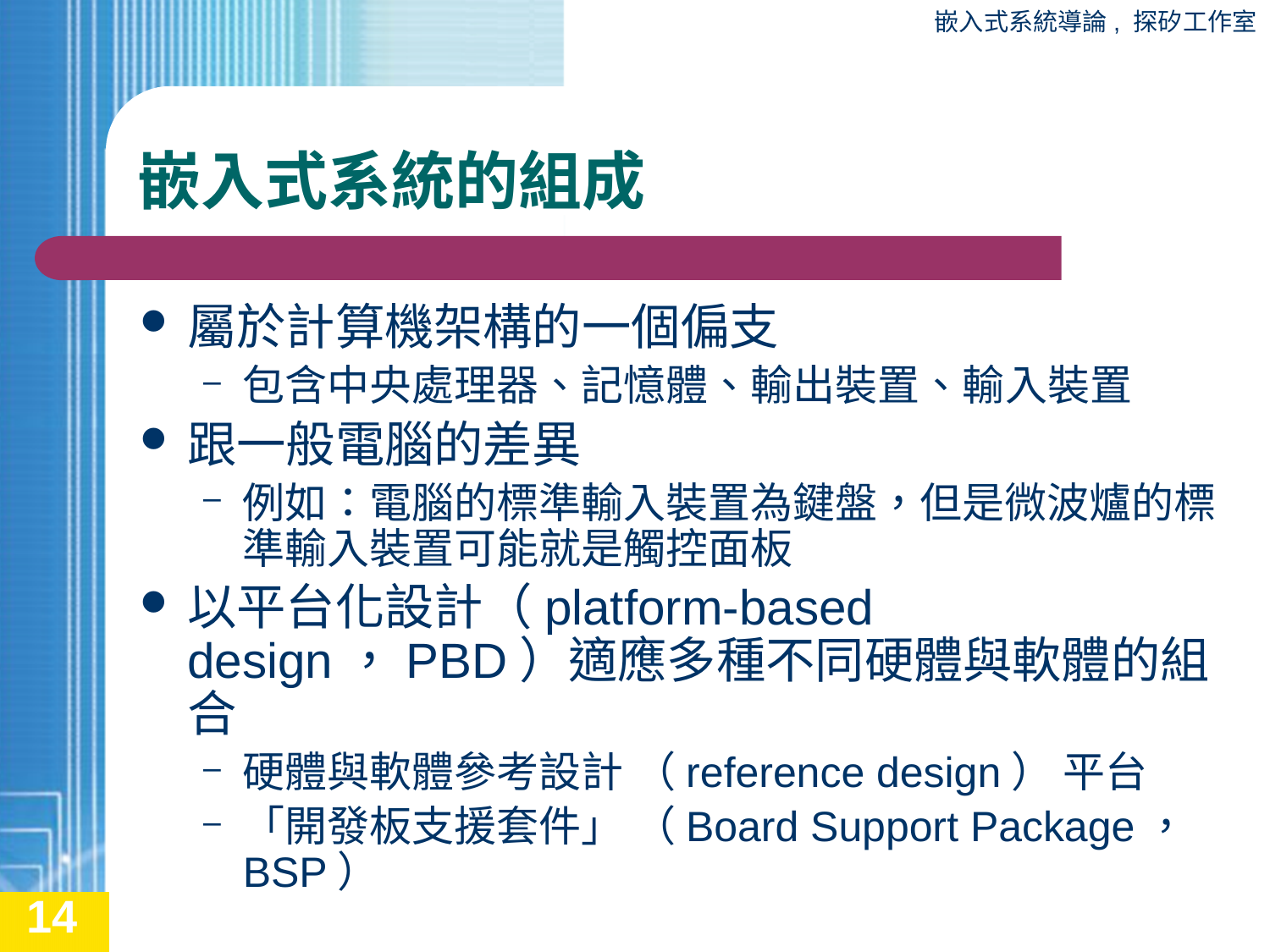

嵌入式系統導論, 探矽工作室
# 嵌入式系統的組成
屬於計算機架構的一個偏支
包含中央處理器、記憶體、輸出裝置、輸入裝置
跟一般電腦的差異
例如：電腦的標準輸入裝置為鍵盤，但是微波爐的標準輸入裝置可能就是觸控面板
以平台化設計（platform-based design，PBD）適應多種不同硬體與軟體的組合
硬體與軟體參考設計 （reference design） 平台
「開發板支援套件」 （Board Support Package，BSP）
14